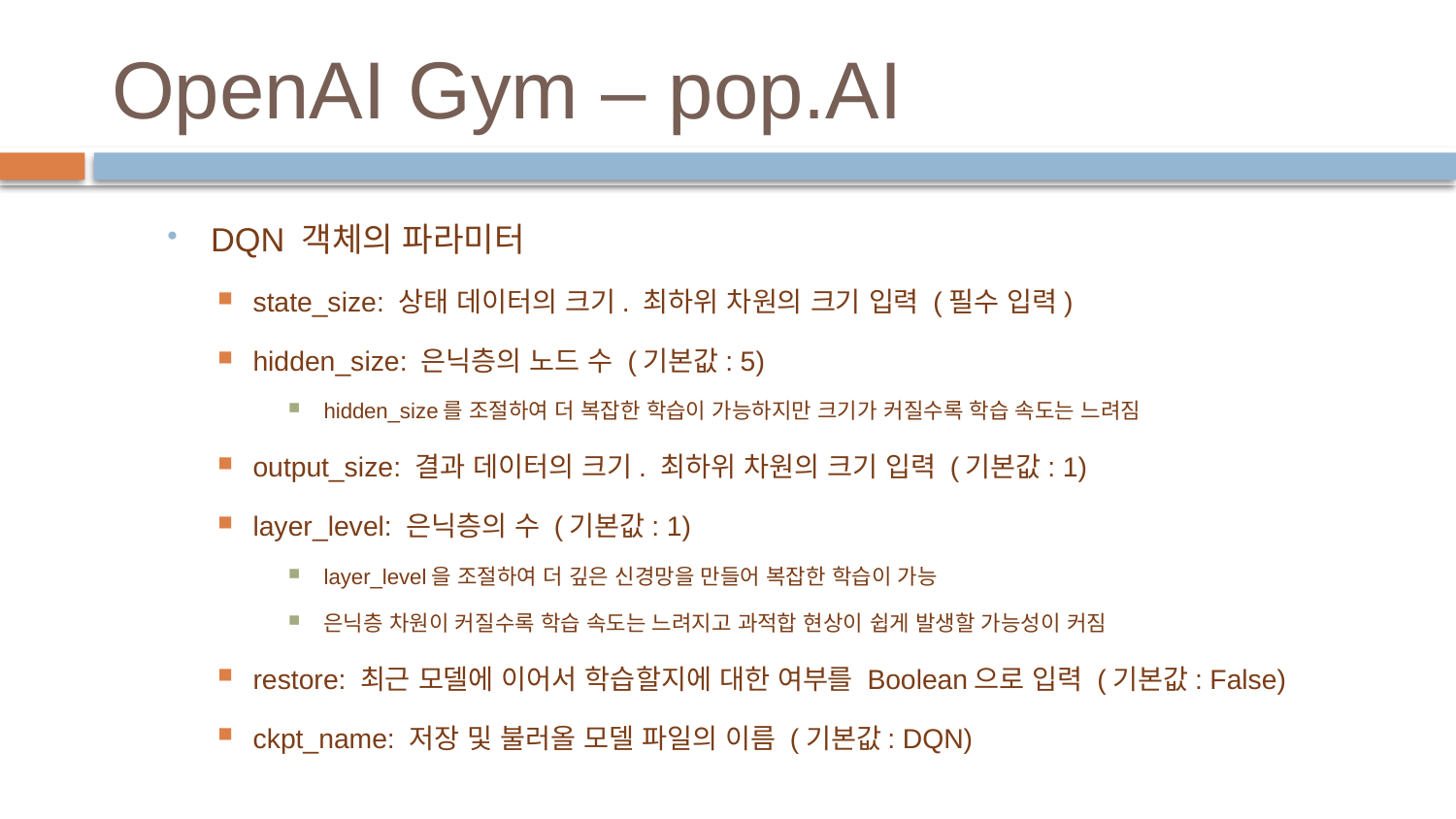

# OpenAI Gym – pop.AI
DQN 객체의 파라미터
state_size: 상태 데이터의 크기. 최하위 차원의 크기 입력 (필수 입력)
hidden_size: 은닉층의 노드 수 (기본값: 5)
hidden_size를 조절하여 더 복잡한 학습이 가능하지만 크기가 커질수록 학습 속도는 느려짐
output_size: 결과 데이터의 크기. 최하위 차원의 크기 입력 (기본값: 1)
layer_level: 은닉층의 수 (기본값: 1)
layer_level을 조절하여 더 깊은 신경망을 만들어 복잡한 학습이 가능
은닉층 차원이 커질수록 학습 속도는 느려지고 과적합 현상이 쉽게 발생할 가능성이 커짐
restore: 최근 모델에 이어서 학습할지에 대한 여부를 Boolean으로 입력 (기본값: False)
ckpt_name: 저장 및 불러올 모델 파일의 이름 (기본값: DQN)